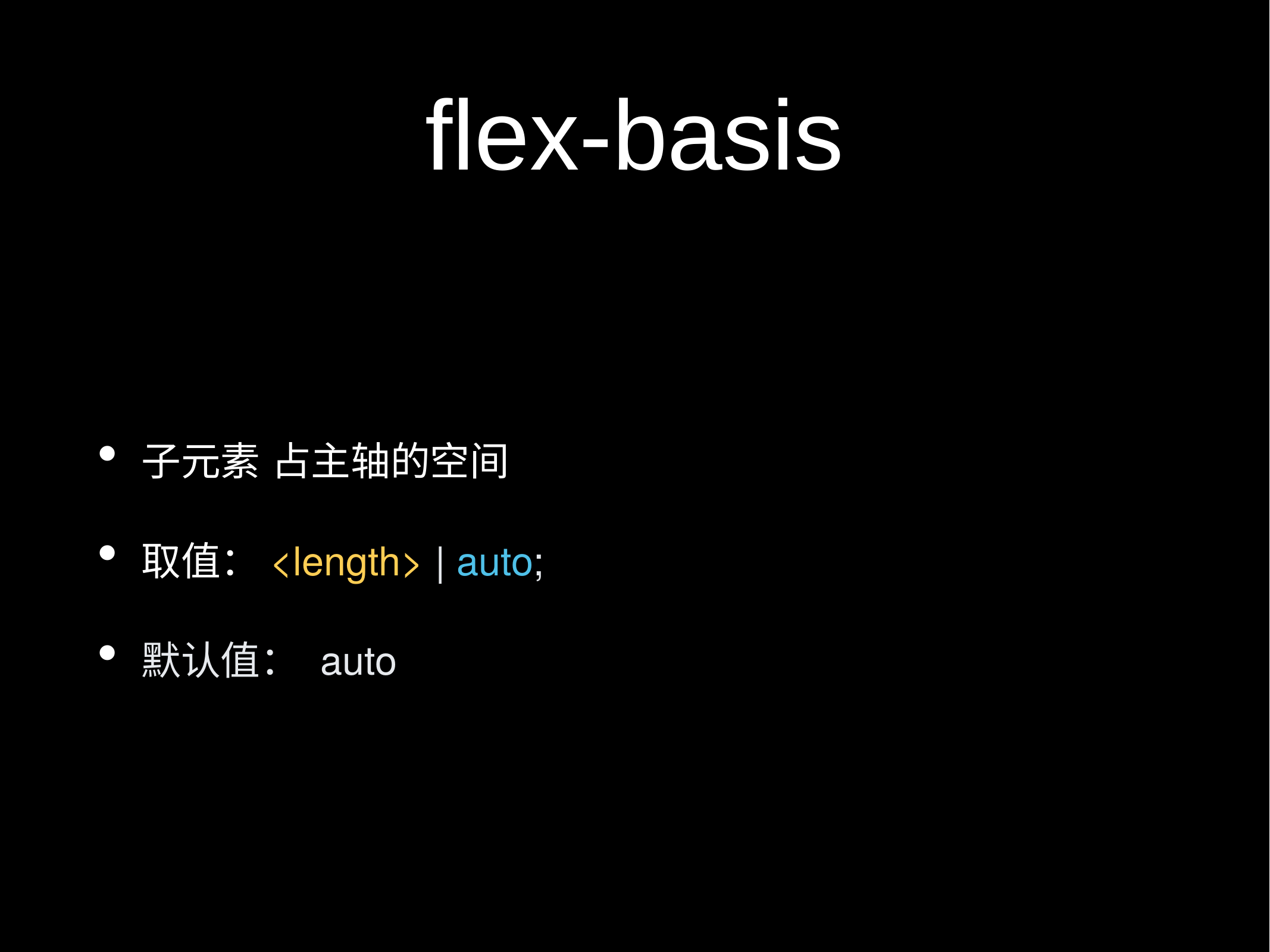

# flex-basis
子元素 占主轴的空间
取值：<length> | auto;
默认值： auto